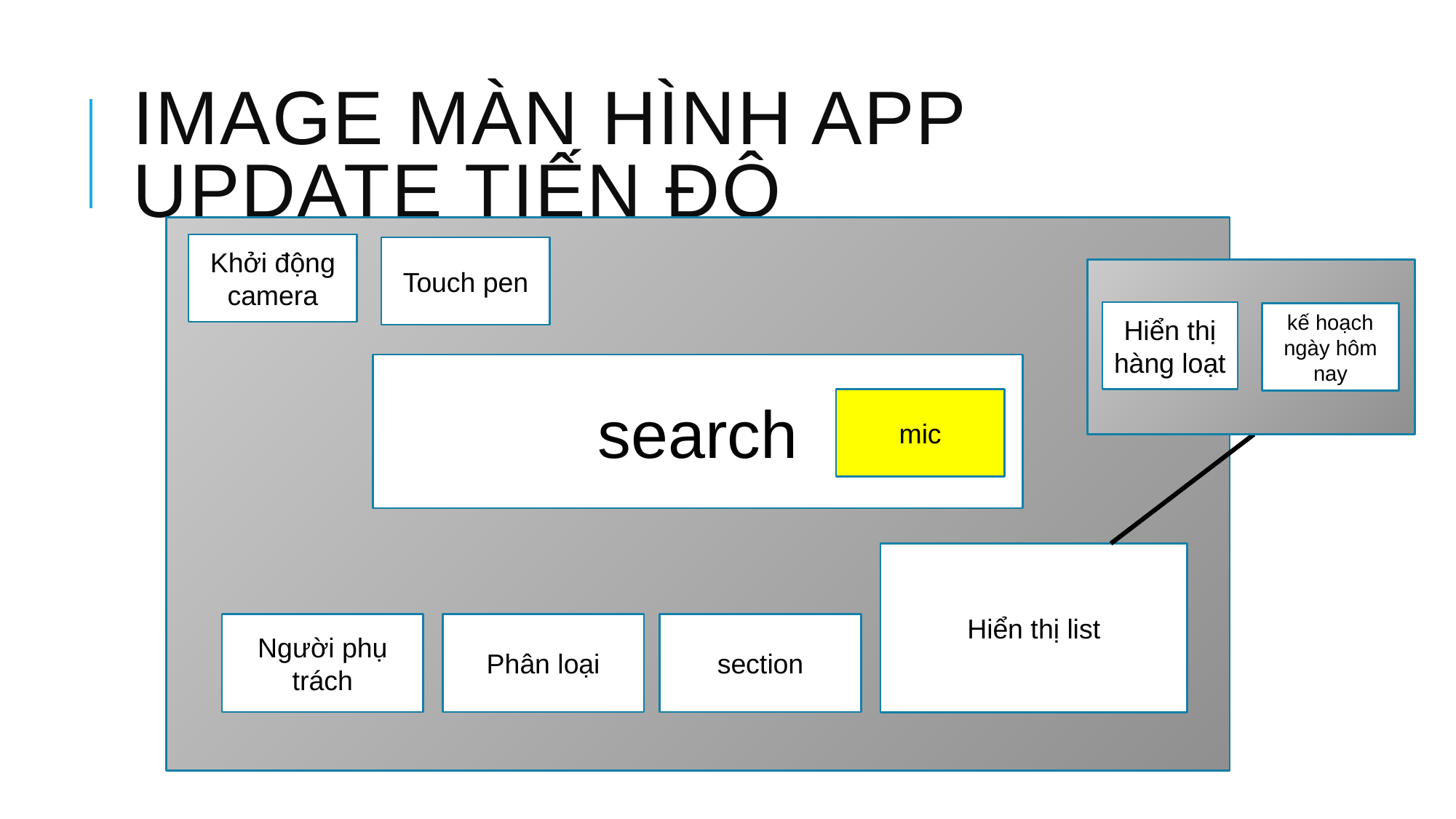

# Image màn hình app update tiến độ
たっと
Khởi động camera
Touch pen

Hiển thị hàng loạt
kế hoạch ngày hôm nay
search
mic
Hiển thị list
Người phụ trách
Phân loại
section